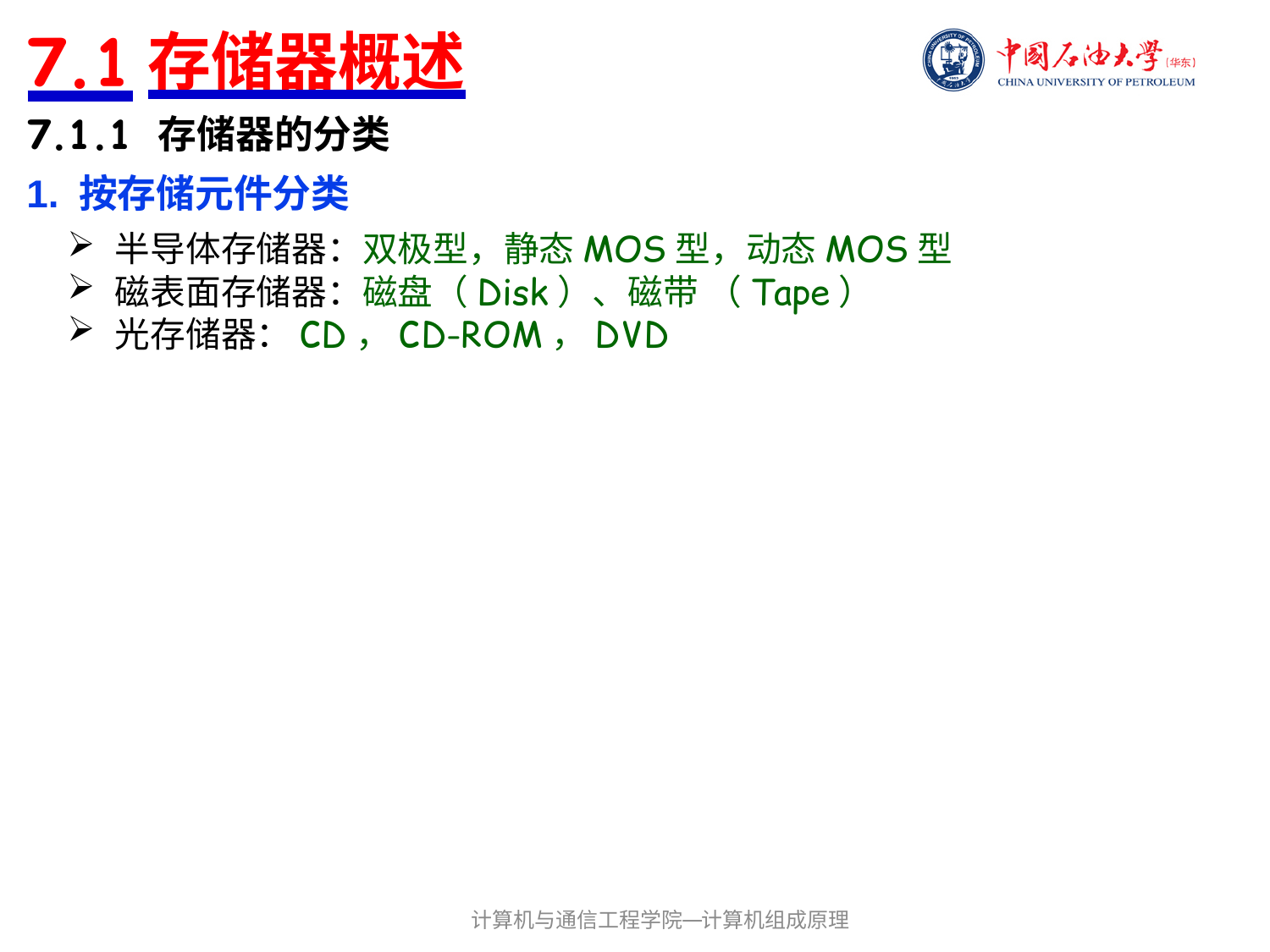

# 7.1存储器概述
7.1.1 存储器的分类
1. 按存储元件分类
半导体存储器：双极型，静态MOS型，动态MOS型
磁表面存储器：磁盘（Disk）、磁带 （Tape）
光存储器：CD，CD-ROM，DVD
计算机与通信工程学院—计算机组成原理
5